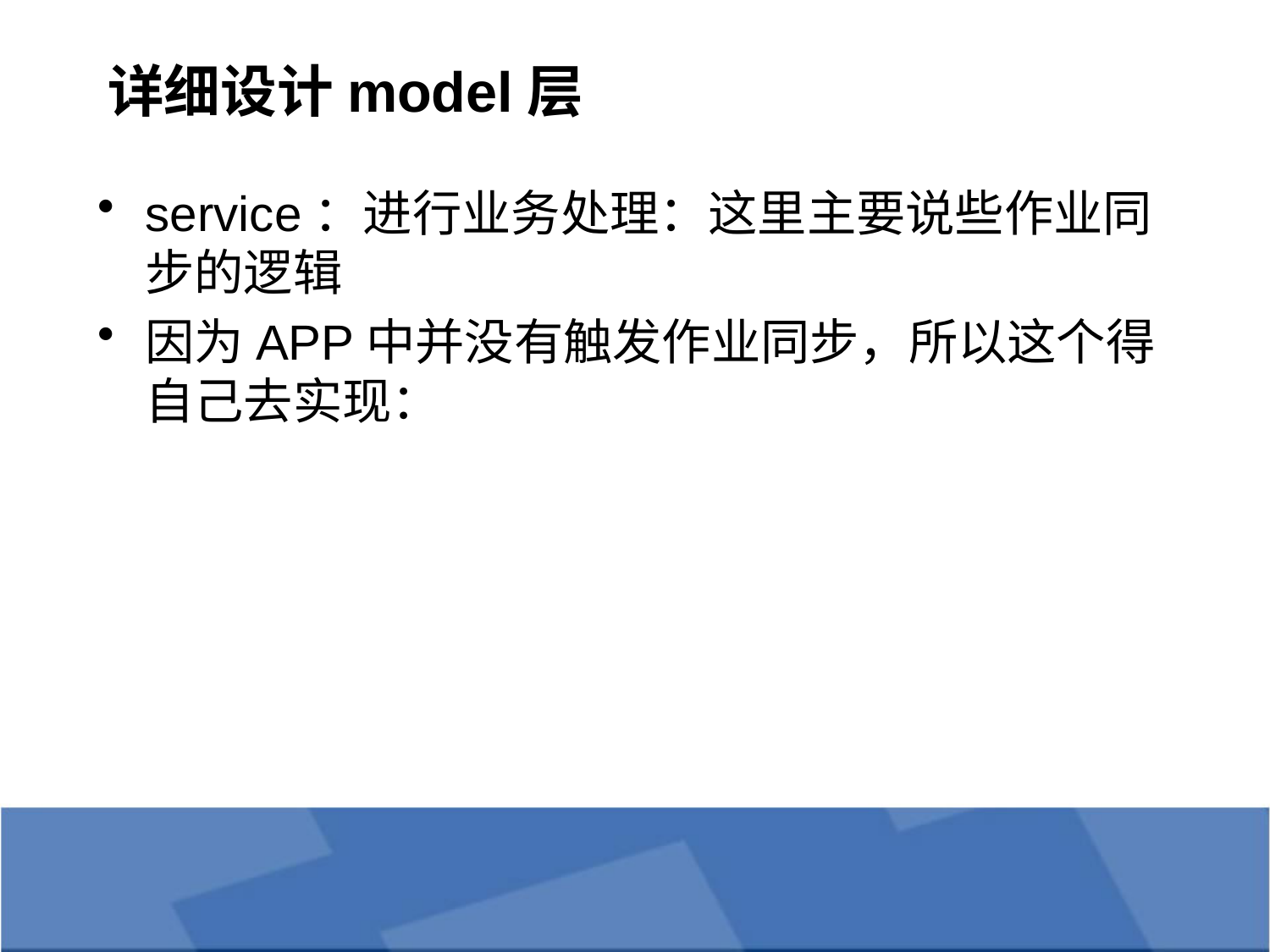

# 详细设计model层
service：进行业务处理：这里主要说些作业同步的逻辑
因为APP中并没有触发作业同步，所以这个得自己去实现：